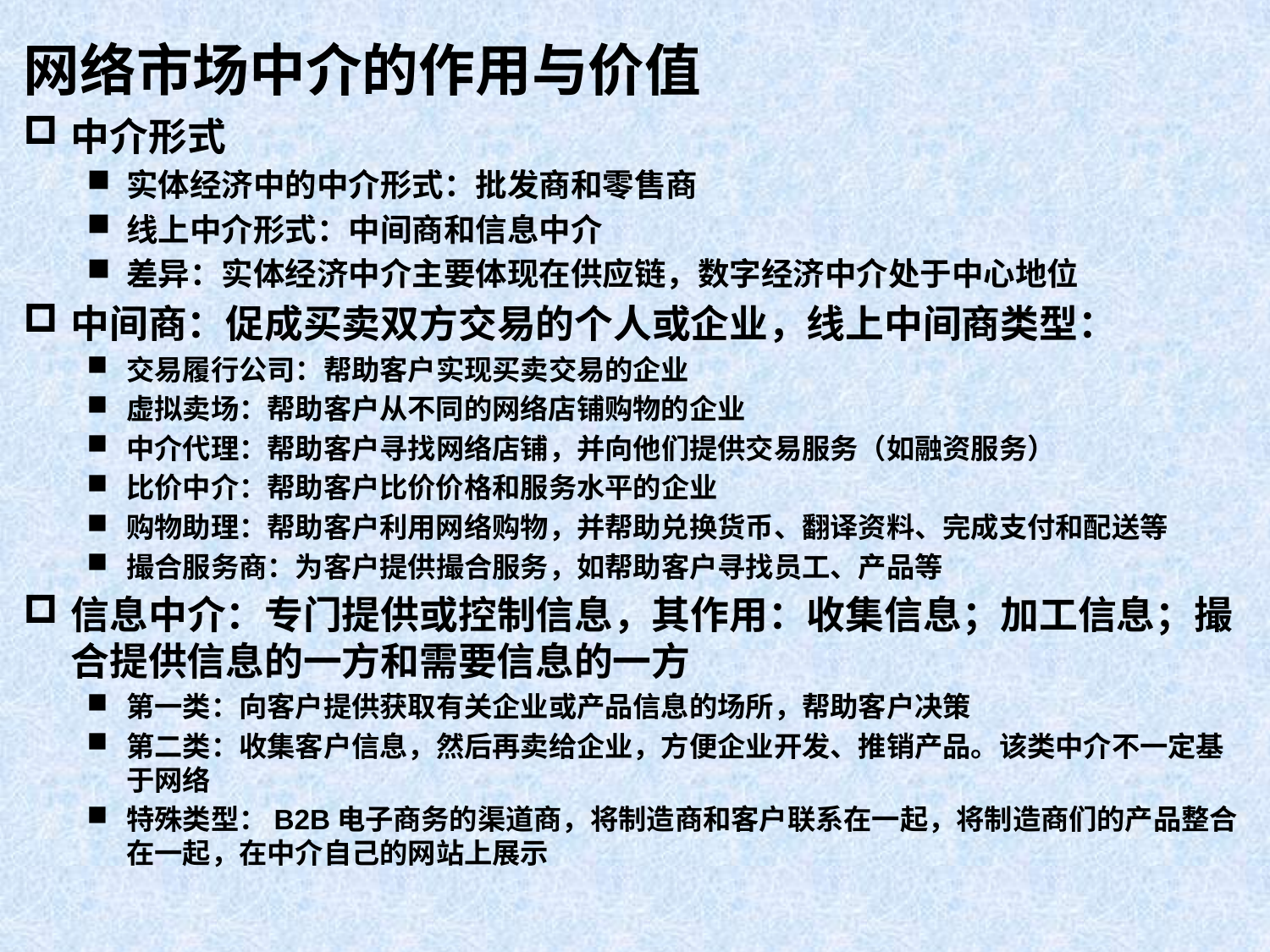

# 网络市场中介的作用与价值
中介形式
实体经济中的中介形式：批发商和零售商
线上中介形式：中间商和信息中介
差异：实体经济中介主要体现在供应链，数字经济中介处于中心地位
中间商：促成买卖双方交易的个人或企业，线上中间商类型：
交易履行公司：帮助客户实现买卖交易的企业
虚拟卖场：帮助客户从不同的网络店铺购物的企业
中介代理：帮助客户寻找网络店铺，并向他们提供交易服务（如融资服务）
比价中介：帮助客户比价价格和服务水平的企业
购物助理：帮助客户利用网络购物，并帮助兑换货币、翻译资料、完成支付和配送等
撮合服务商：为客户提供撮合服务，如帮助客户寻找员工、产品等
信息中介：专门提供或控制信息，其作用：收集信息；加工信息；撮合提供信息的一方和需要信息的一方
第一类：向客户提供获取有关企业或产品信息的场所，帮助客户决策
第二类：收集客户信息，然后再卖给企业，方便企业开发、推销产品。该类中介不一定基于网络
特殊类型：B2B电子商务的渠道商，将制造商和客户联系在一起，将制造商们的产品整合在一起，在中介自己的网站上展示